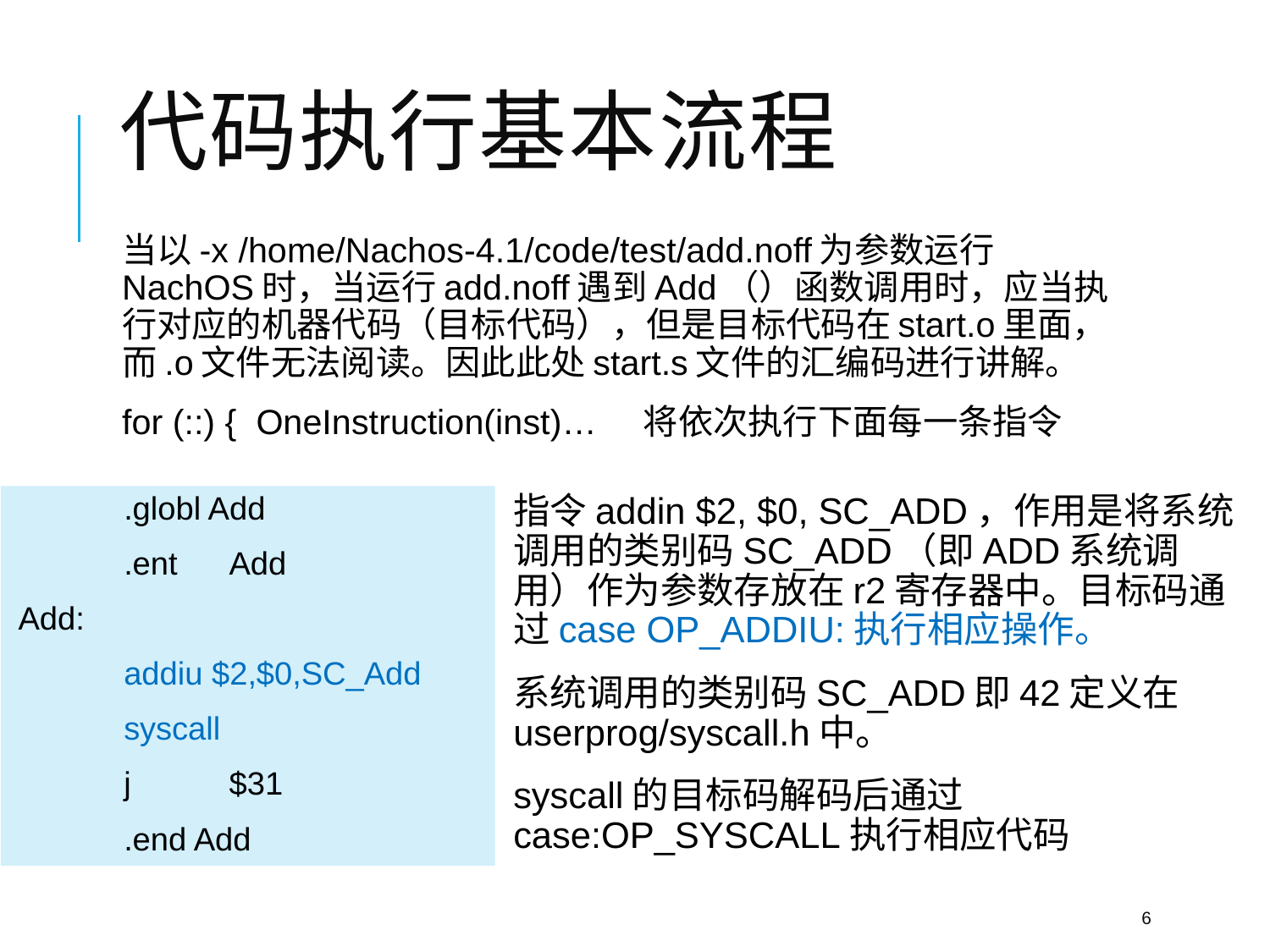

# 代码执行基本流程
当以-x /home/Nachos-4.1/code/test/add.noff为参数运行NachOS时，当运行add.noff遇到Add（）函数调用时，应当执行对应的机器代码（目标代码），但是目标代码在start.o里面，而.o文件无法阅读。因此此处start.s文件的汇编码进行讲解。
for (::) {  OneInstruction(inst)…    将依次执行下面每一条指令
	.globl Add
	.ent	Add
Add:
	addiu $2,$0,SC_Add
	syscall
	j 	$31
	.end Add

指令addin $2, $0, SC_ADD，作用是将系统调用的类别码SC_ADD（即ADD系统调用）作为参数存放在r2寄存器中。目标码通过case OP_ADDIU:执行相应操作。
系统调用的类别码SC_ADD即42定义在userprog/syscall.h中。
syscall的目标码解码后通过case:OP_SYSCALL执行相应代码
6